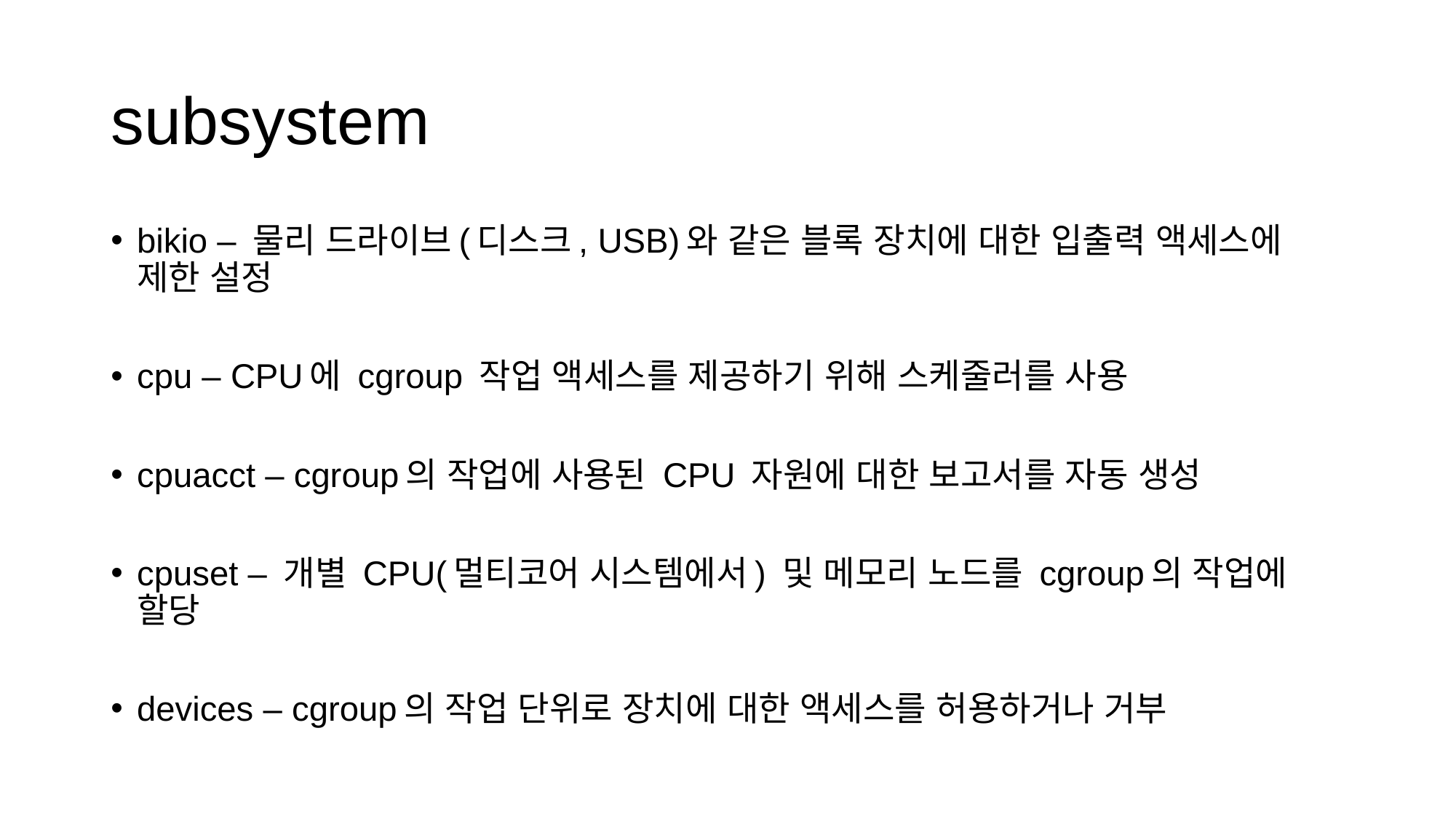

# subsystem
bikio – 물리 드라이브(디스크, USB)와 같은 블록 장치에 대한 입출력 액세스에 제한 설정

cpu – CPU에 cgroup 작업 액세스를 제공하기 위해 스케줄러를 사용

cpuacct – cgroup의 작업에 사용된 CPU 자원에 대한 보고서를 자동 생성

cpuset – 개별 CPU(멀티코어 시스템에서) 및 메모리 노드를 cgroup의 작업에 할당

devices – cgroup의 작업 단위로 장치에 대한 액세스를 허용하거나 거부